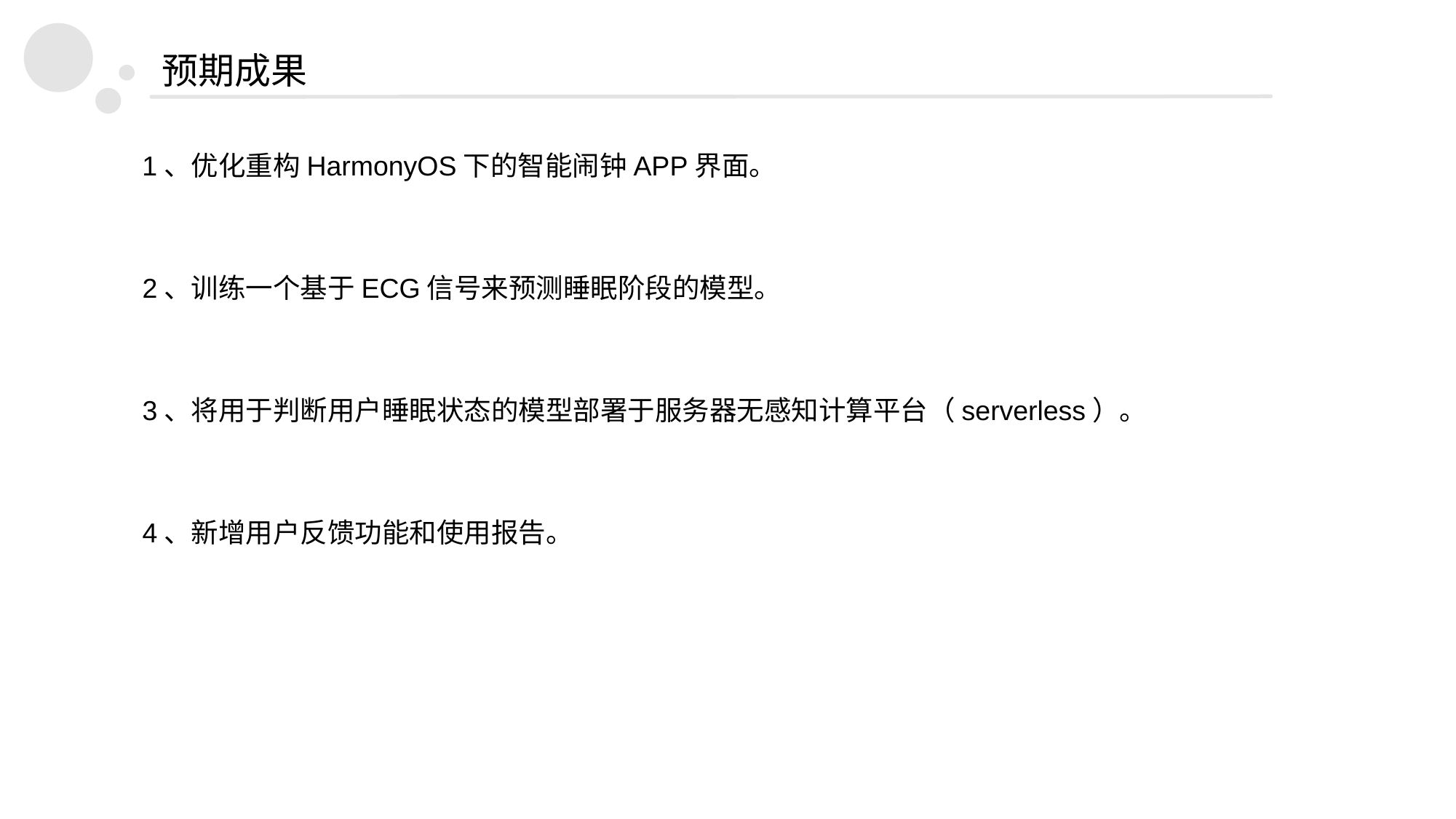

预期成果
1、优化重构HarmonyOS下的智能闹钟APP界面。
2、训练一个基于ECG信号来预测睡眠阶段的模型。
3、将用于判断用户睡眠状态的模型部署于服务器无感知计算平台（serverless）。
4、新增用户反馈功能和使用报告。